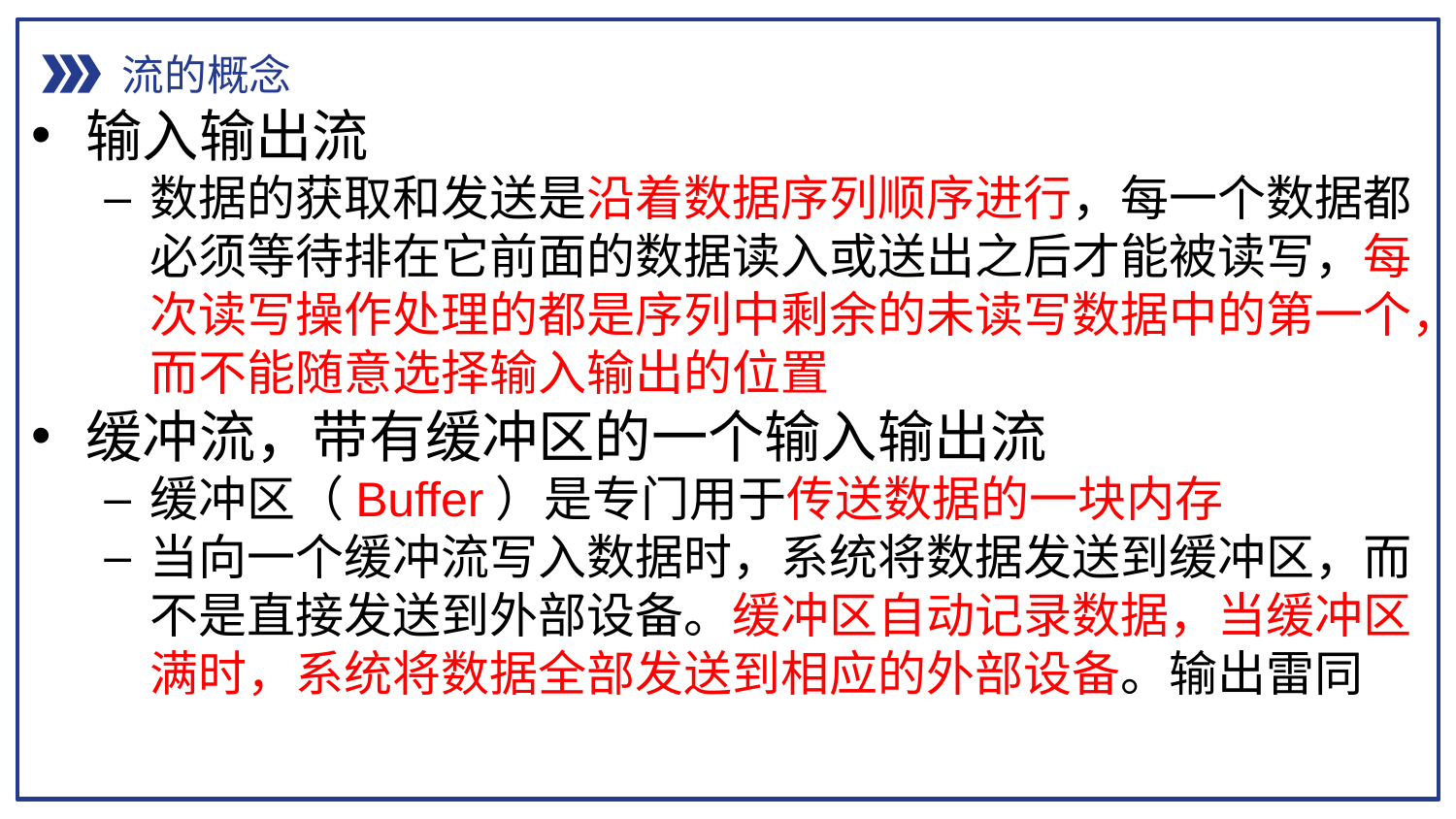

流的概念

输入输出流
数据的获取和发送是沿着数据序列顺序进行，每一个数据都必须等待排在它前面的数据读入或送出之后才能被读写，每次读写操作处理的都是序列中剩余的未读写数据中的第一个，而不能随意选择输入输出的位置
缓冲流，带有缓冲区的一个输入输出流
缓冲区（Buffer）是专门用于传送数据的一块内存
当向一个缓冲流写入数据时，系统将数据发送到缓冲区，而不是直接发送到外部设备。缓冲区自动记录数据，当缓冲区满时，系统将数据全部发送到相应的外部设备。输出雷同